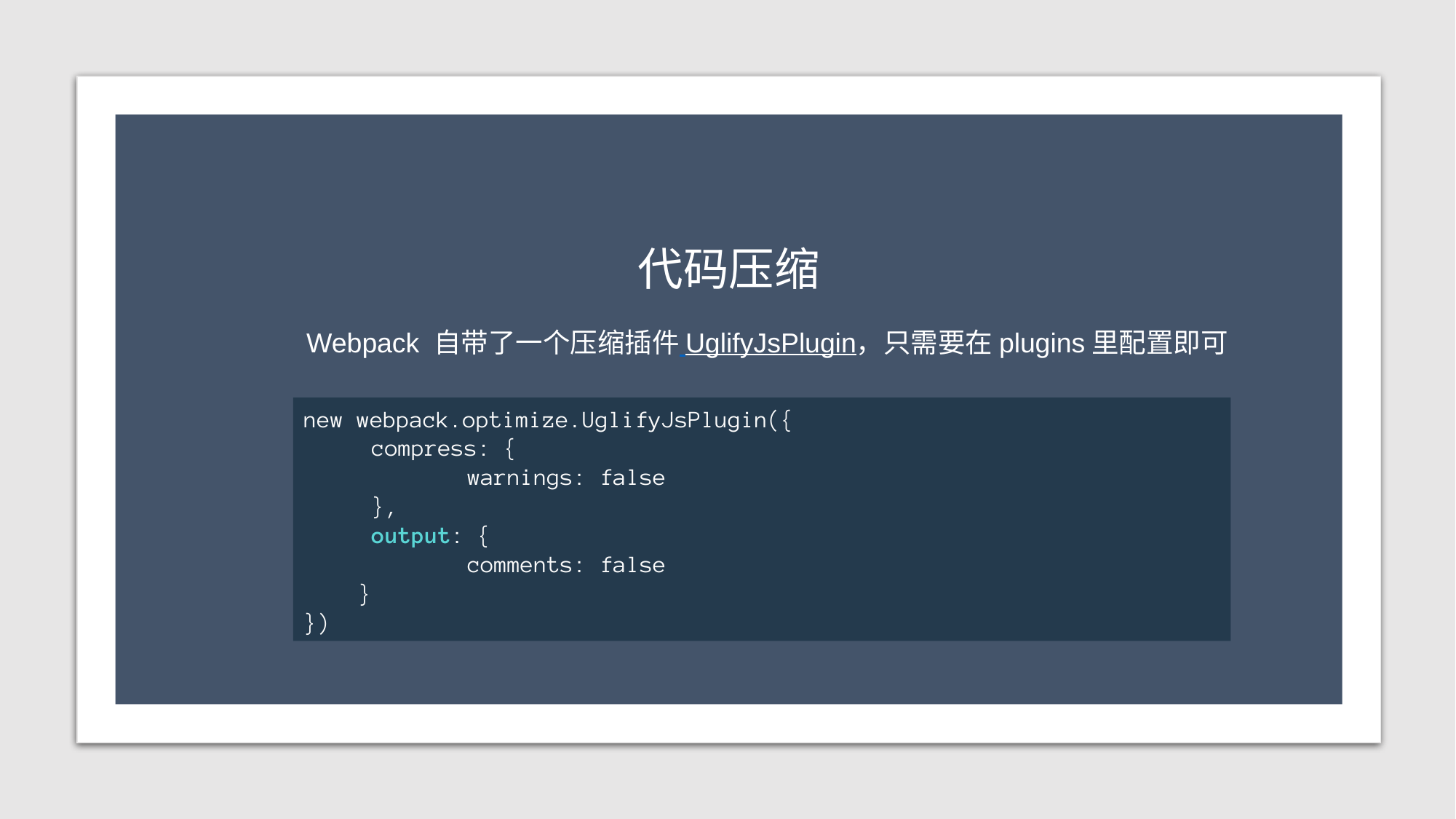

代码压缩
Webpack 自带了一个压缩插件 UglifyJsPlugin，只需要在plugins里配置即可
new webpack.optimize.UglifyJsPlugin({
 compress: {
	warnings: false
 },
 output: {
	comments: false
}
})